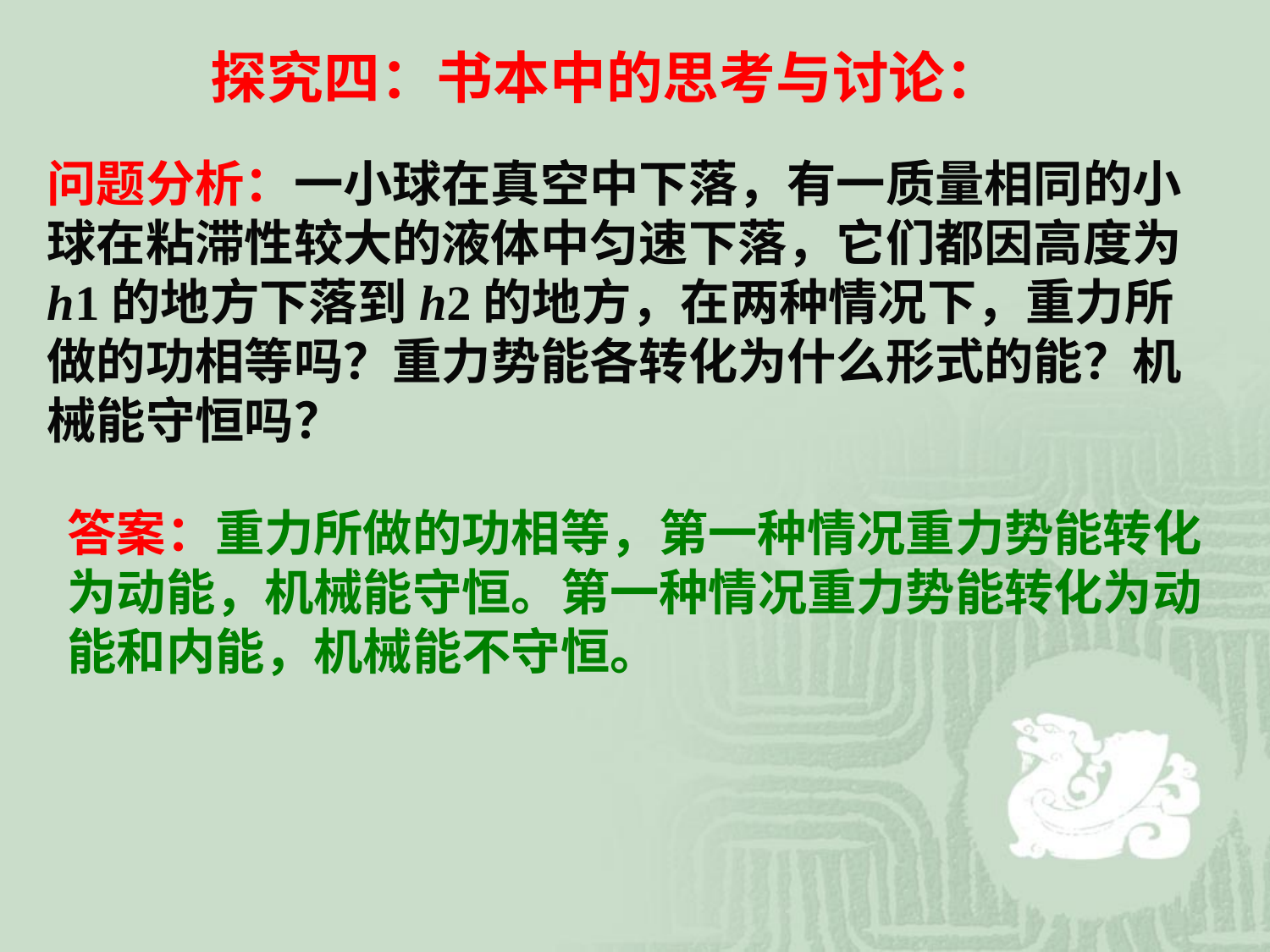

探究四：书本中的思考与讨论：
问题分析：一小球在真空中下落，有一质量相同的小球在粘滞性较大的液体中匀速下落，它们都因高度为h1的地方下落到h2的地方，在两种情况下，重力所做的功相等吗？重力势能各转化为什么形式的能？机械能守恒吗？
答案：重力所做的功相等，第一种情况重力势能转化为动能，机械能守恒。第一种情况重力势能转化为动能和内能，机械能不守恒。